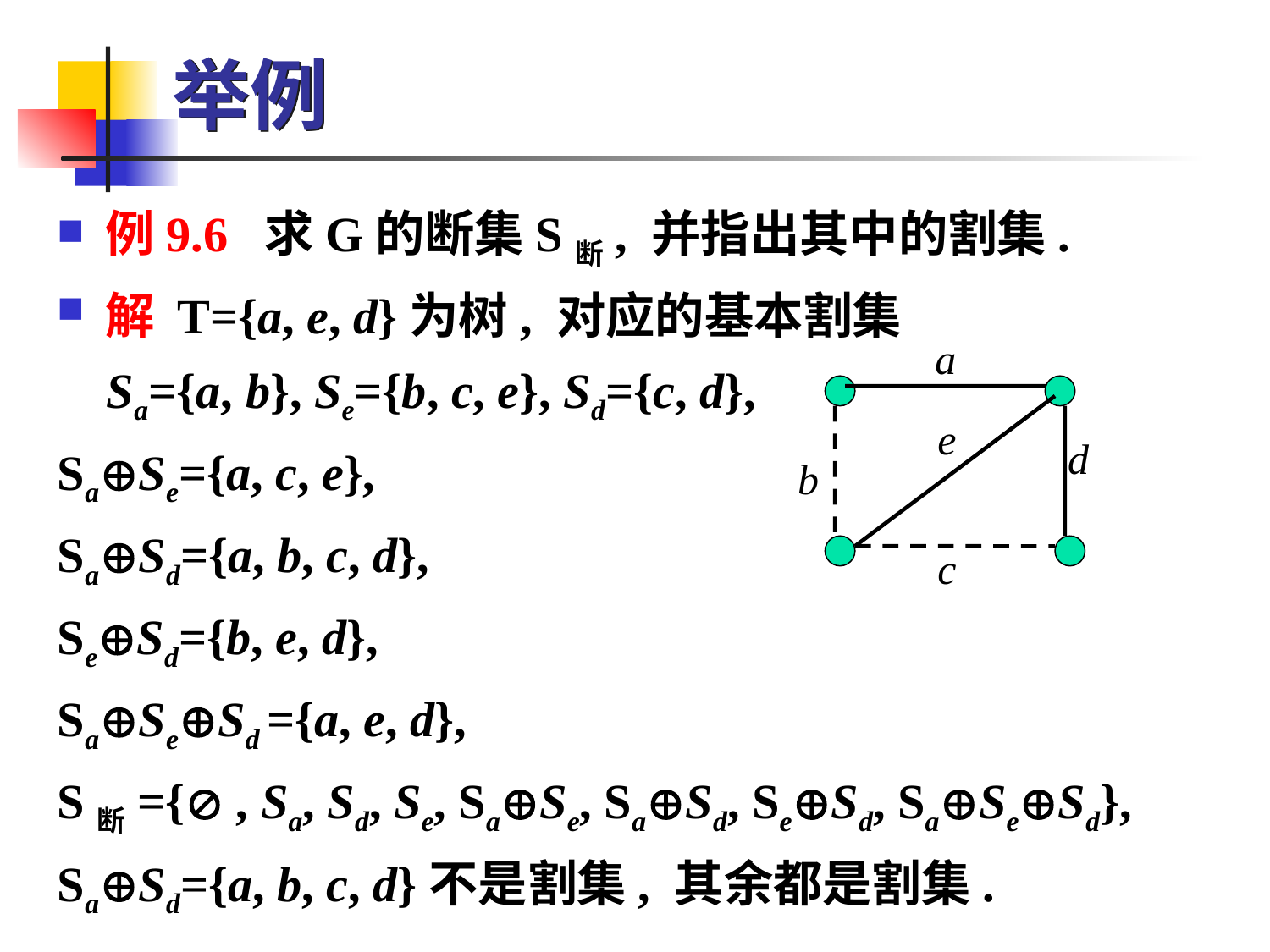

# 举例
例9.6  求G的断集S断, 并指出其中的割集.
解 T={a, e, d}为树, 对应的基本割集
    Sa={a, b}, Se={b, c, e}, Sd={c, d},
Sa⊕Se={a, c, e},
Sa⊕Sd={a, b, c, d},
Se⊕Sd={b, e, d},
Sa⊕Se⊕Sd ={a, e, d},
S断={∅ , Sa, Sd, Se, Sa⊕Se, Sa⊕Sd, Se⊕Sd, Sa⊕Se⊕Sd},
Sa⊕Sd={a, b, c, d}不是割集, 其余都是割集.
a

e

d
b

c